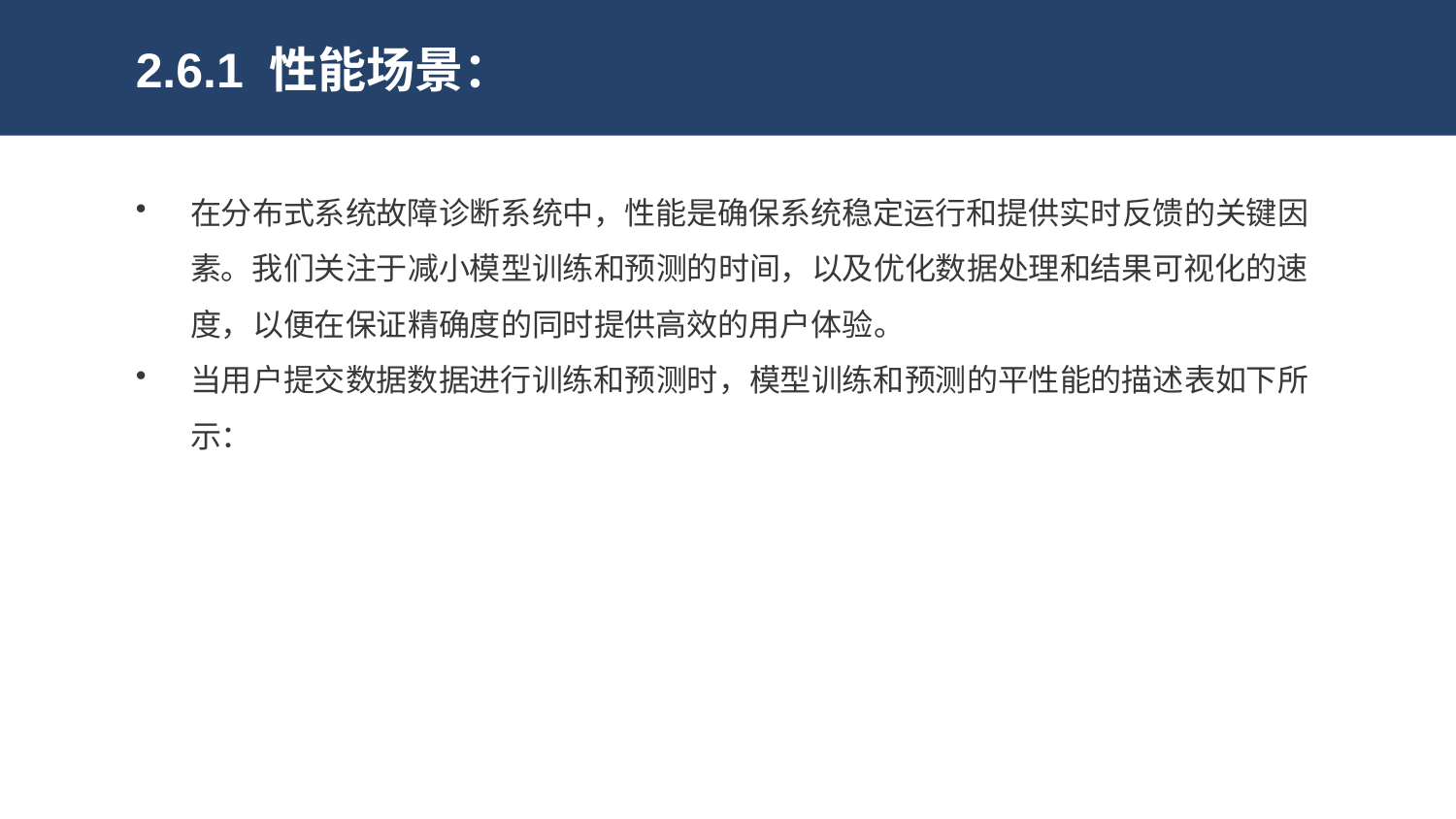

2.6.1 性能场景：
在分布式系统故障诊断系统中，性能是确保系统稳定运行和提供实时反馈的关键因素。我们关注于减小模型训练和预测的时间，以及优化数据处理和结果可视化的速度，以便在保证精确度的同时提供高效的用户体验。
当用户提交数据数据进行训练和预测时，模型训练和预测的平性能的描述表如下所示：